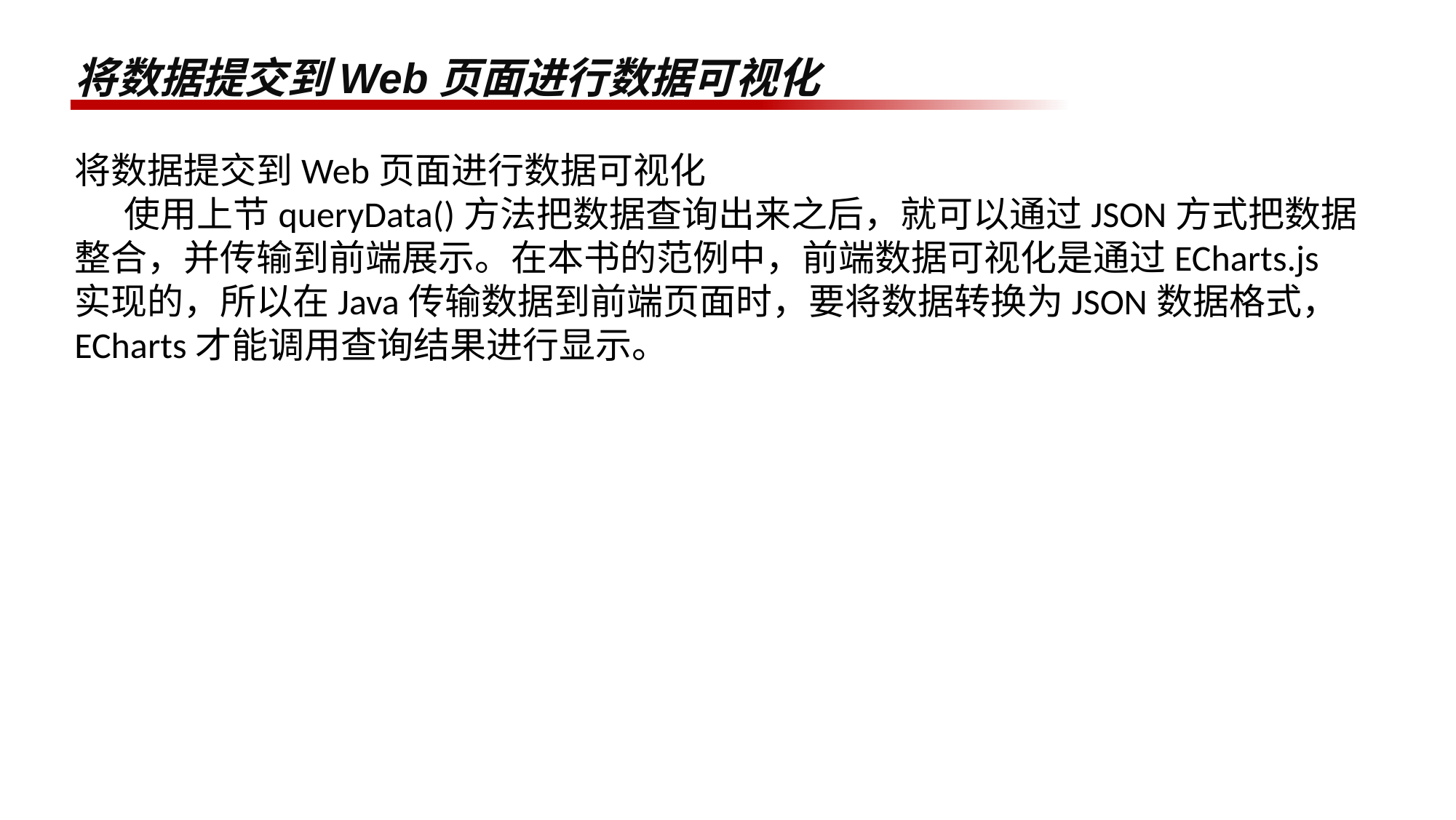

# 将数据提交到Web页面进行数据可视化

将数据提交到Web页面进行数据可视化
     使用上节queryData()方法把数据查询出来之后，就可以通过JSON方式把数据整合，并传输到前端展示。在本书的范例中，前端数据可视化是通过ECharts.js实现的，所以在Java传输数据到前端页面时，要将数据转换为JSON数据格式，ECharts才能调用查询结果进行显示。